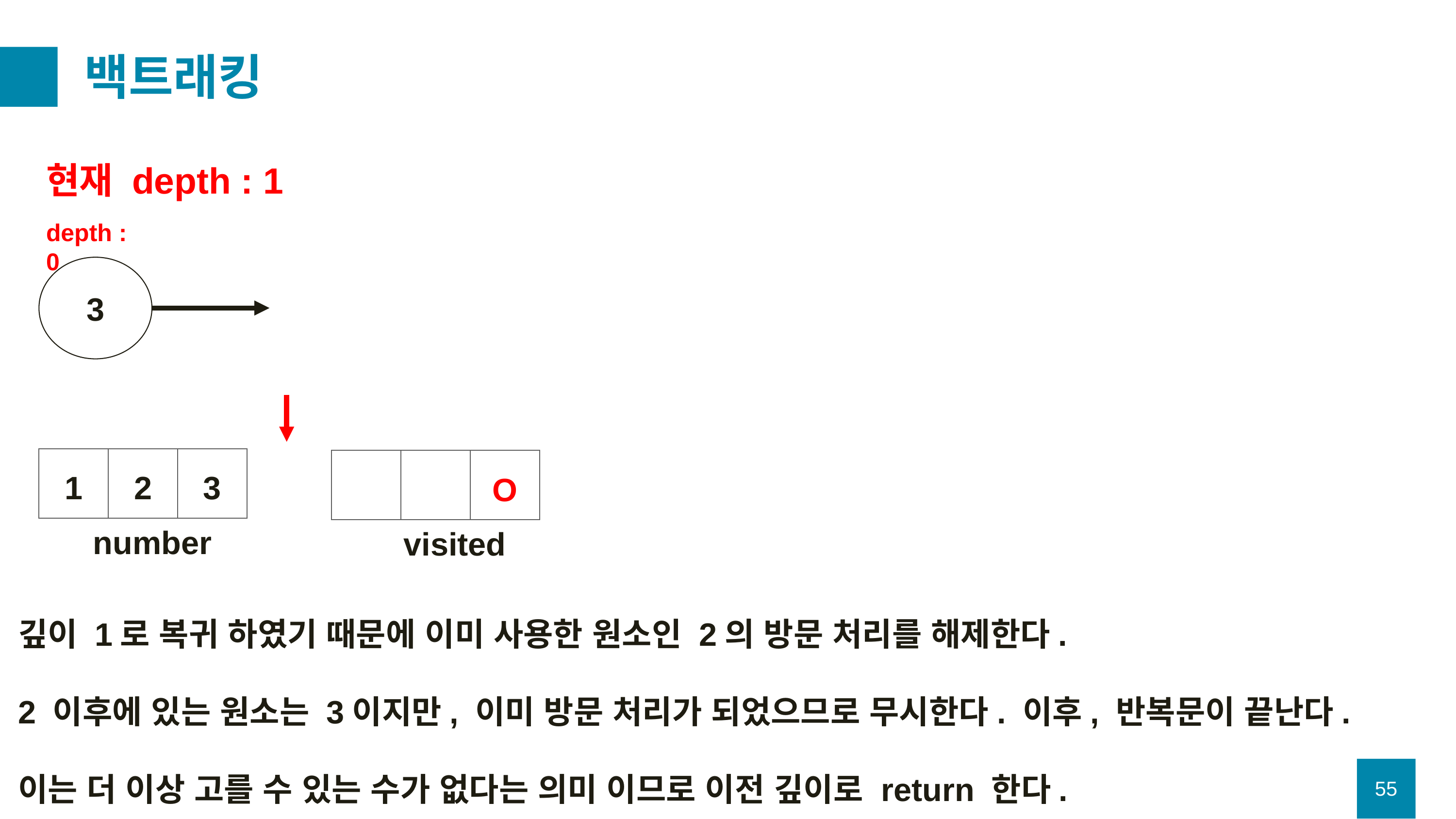

# 백트래킹
현재 depth : 1
depth : 0
3
| 1 | 2 | 3 |
| --- | --- | --- |
|  |  | O |
| --- | --- | --- |
number
visited
깊이 1로 복귀 하였기 때문에 이미 사용한 원소인 2의 방문 처리를 해제한다.

2 이후에 있는 원소는 3이지만, 이미 방문 처리가 되었으므로 무시한다. 이후, 반복문이 끝난다.

이는 더 이상 고를 수 있는 수가 없다는 의미 이므로 이전 깊이로 return 한다.
55